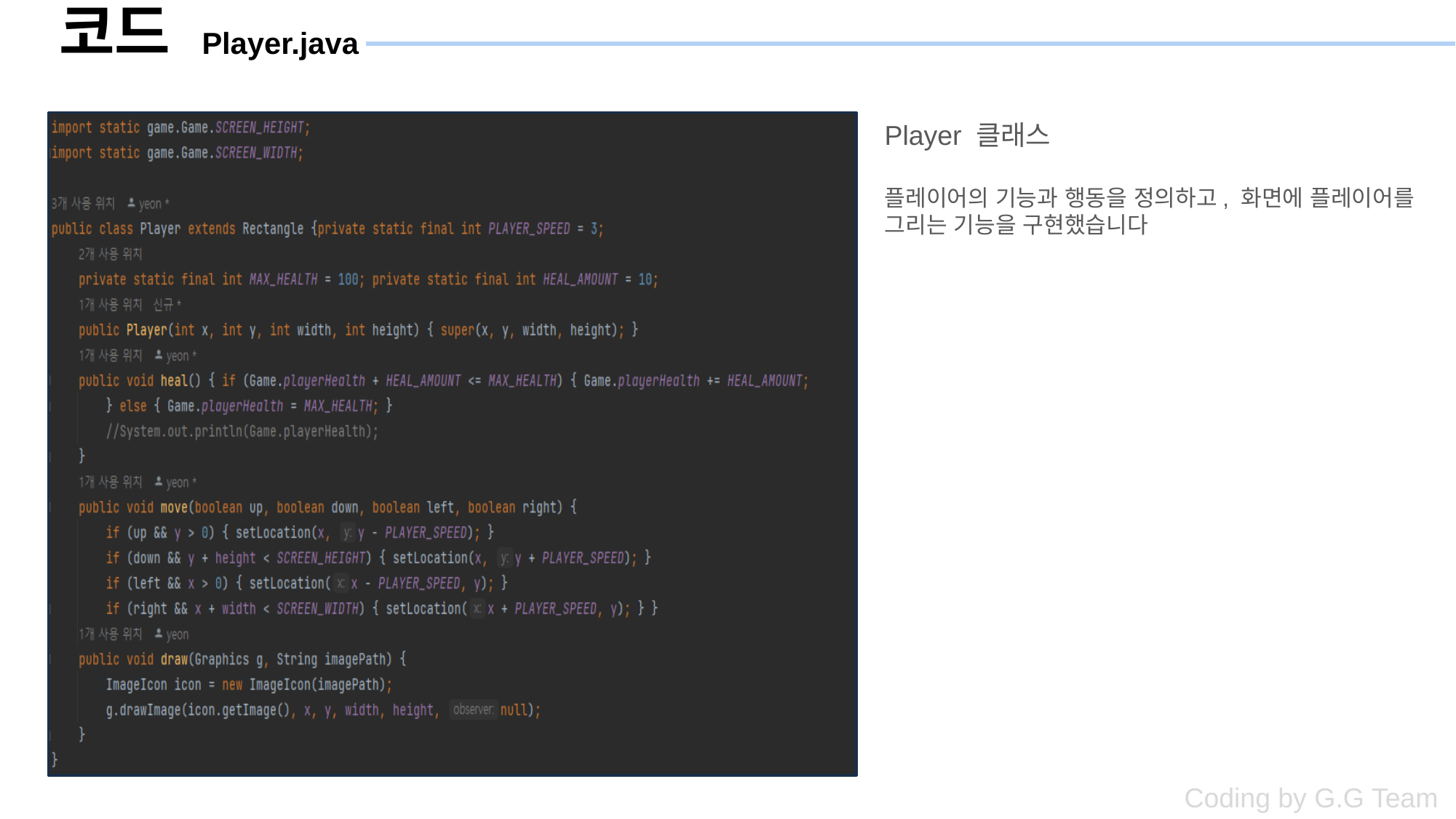

코드 Player.java

Player 클래스

플레이어의 기능과 행동을 정의하고, 화면에 플레이어를 그리는 기능을 구현했습니다
Coding by G.G Team